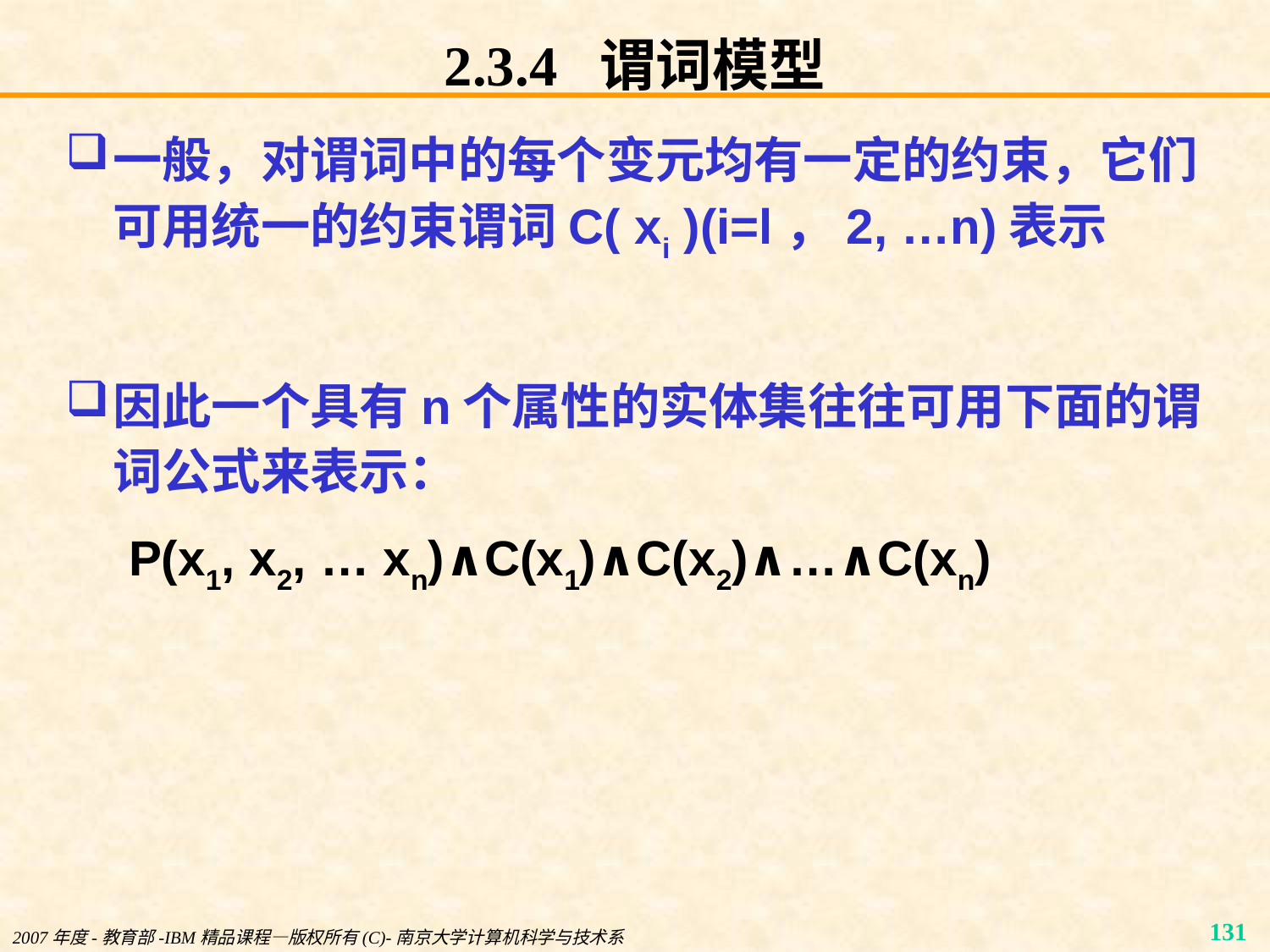

# 2.3.4  谓词模型
一般，对谓词中的每个变元均有一定的约束，它们可用统一的约束谓词C( xi )(i=l，2, …n)表示

因此一个具有n个属性的实体集往往可用下面的谓词公式来表示：
P(x1, x2, … xn)∧C(x1)∧C(x2)∧…∧C(xn)
131
2007年度-教育部-IBM精品课程—版权所有(C)-南京大学计算机科学与技术系